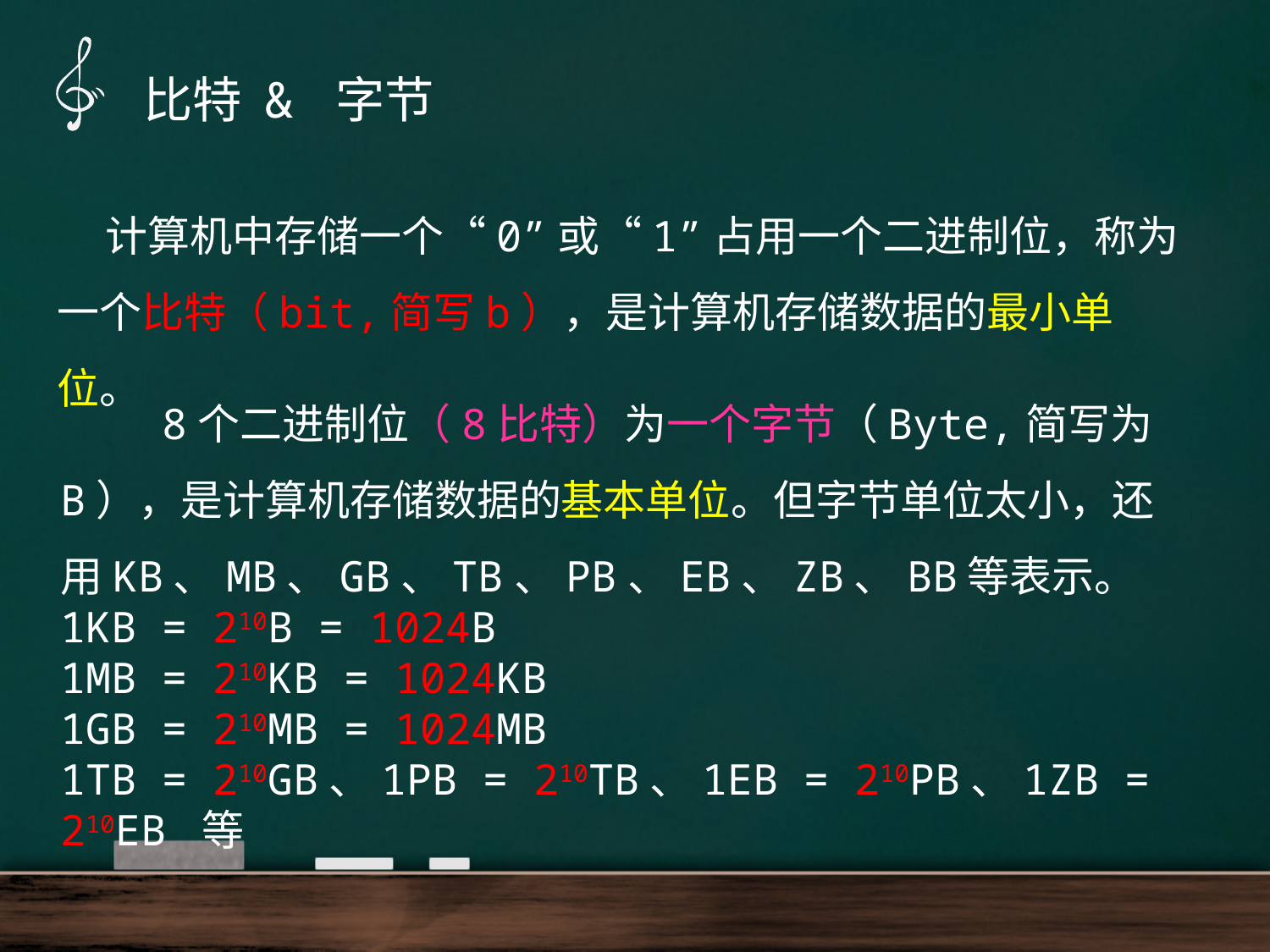

比特 & 字节
    计算机中存储一个“0”或“1”占用一个二进制位，称为一个比特（bit,简写b），是计算机存储数据的最小单位。
    8个二进制位（8比特）为一个字节（Byte,简写为B），是计算机存储数据的基本单位。但字节单位太小，还用KB、MB、GB、TB、PB、EB、ZB、BB等表示。
1KB = 210B = 1024B
1MB = 210KB = 1024KB
1GB = 210MB = 1024MB
1TB = 210GB、1PB = 210TB、1EB = 210PB、1ZB = 210EB 等